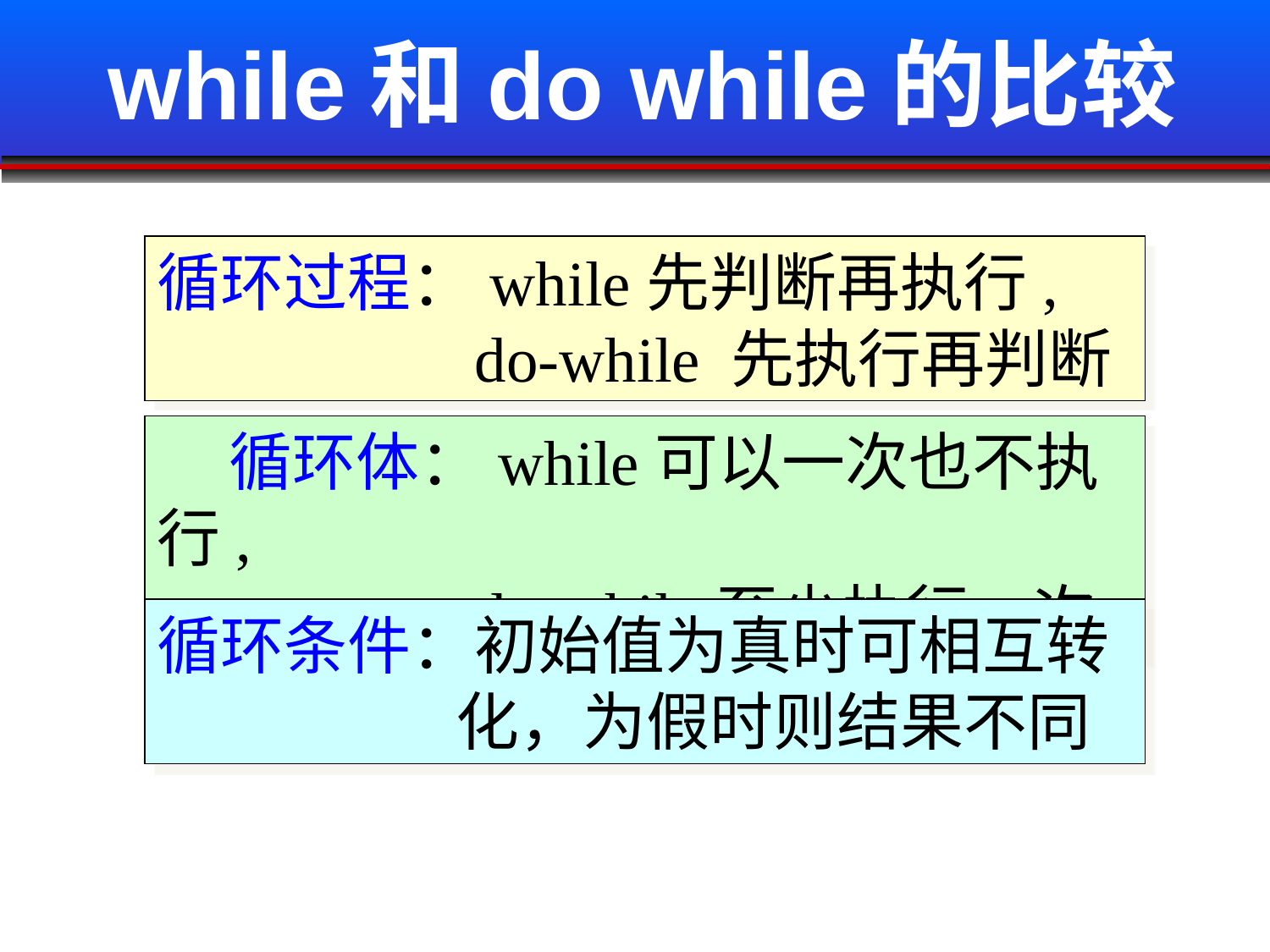

while和do while的比较

循环过程：while先判断再执行,
                    do-while 先执行再判断
    循环体：while可以一次也不执行,
                    do-while至少执行一次
循环条件：初始值为真时可相互转
                    化，为假时则结果不同